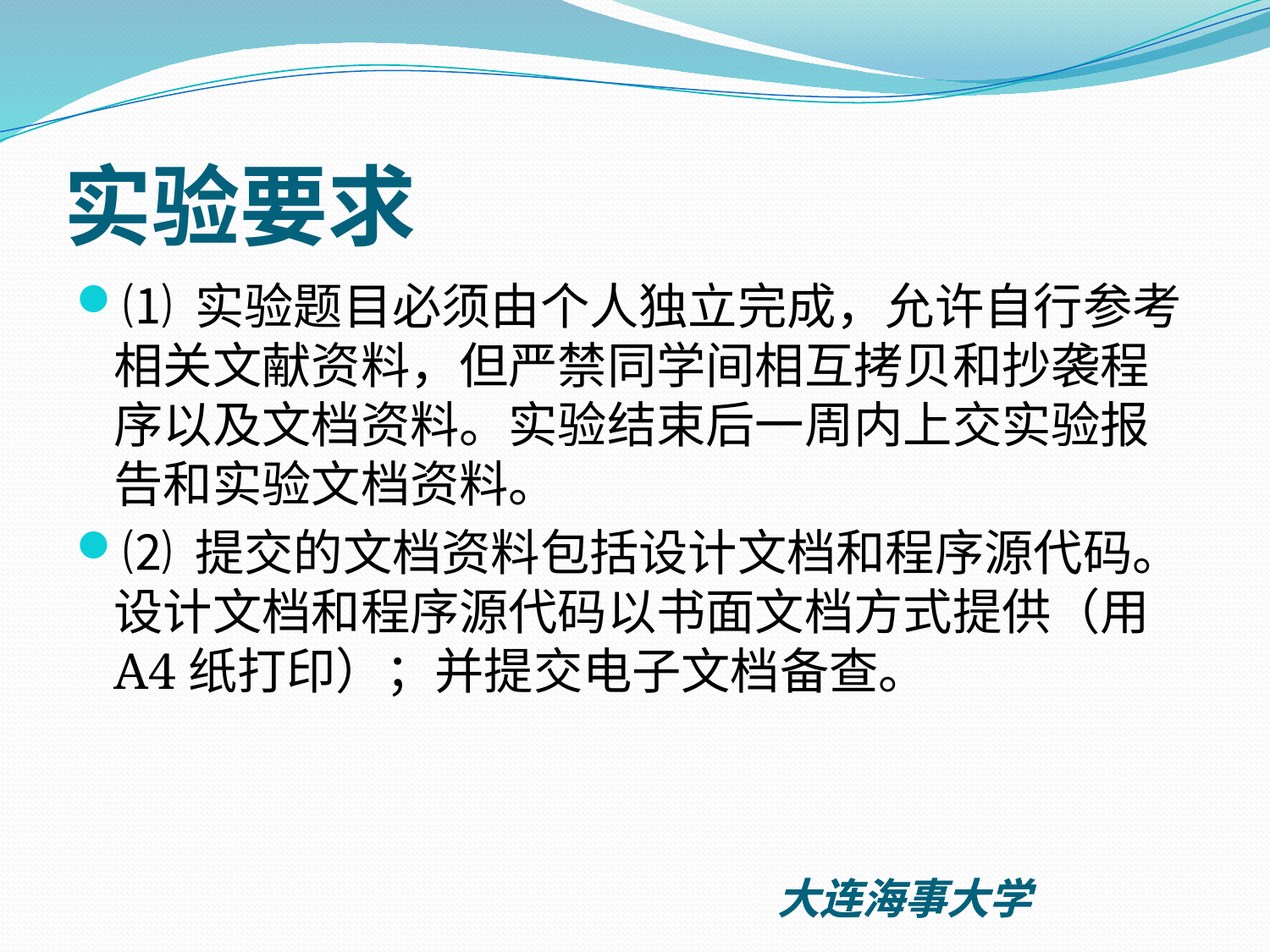

# 实验要求
⑴ 实验题目必须由个人独立完成，允许自行参考相关文献资料，但严禁同学间相互拷贝和抄袭程序以及文档资料。实验结束后一周内上交实验报告和实验文档资料。
⑵ 提交的文档资料包括设计文档和程序源代码。设计文档和程序源代码以书面文档方式提供（用 A4纸打印）；并提交电子文档备查。